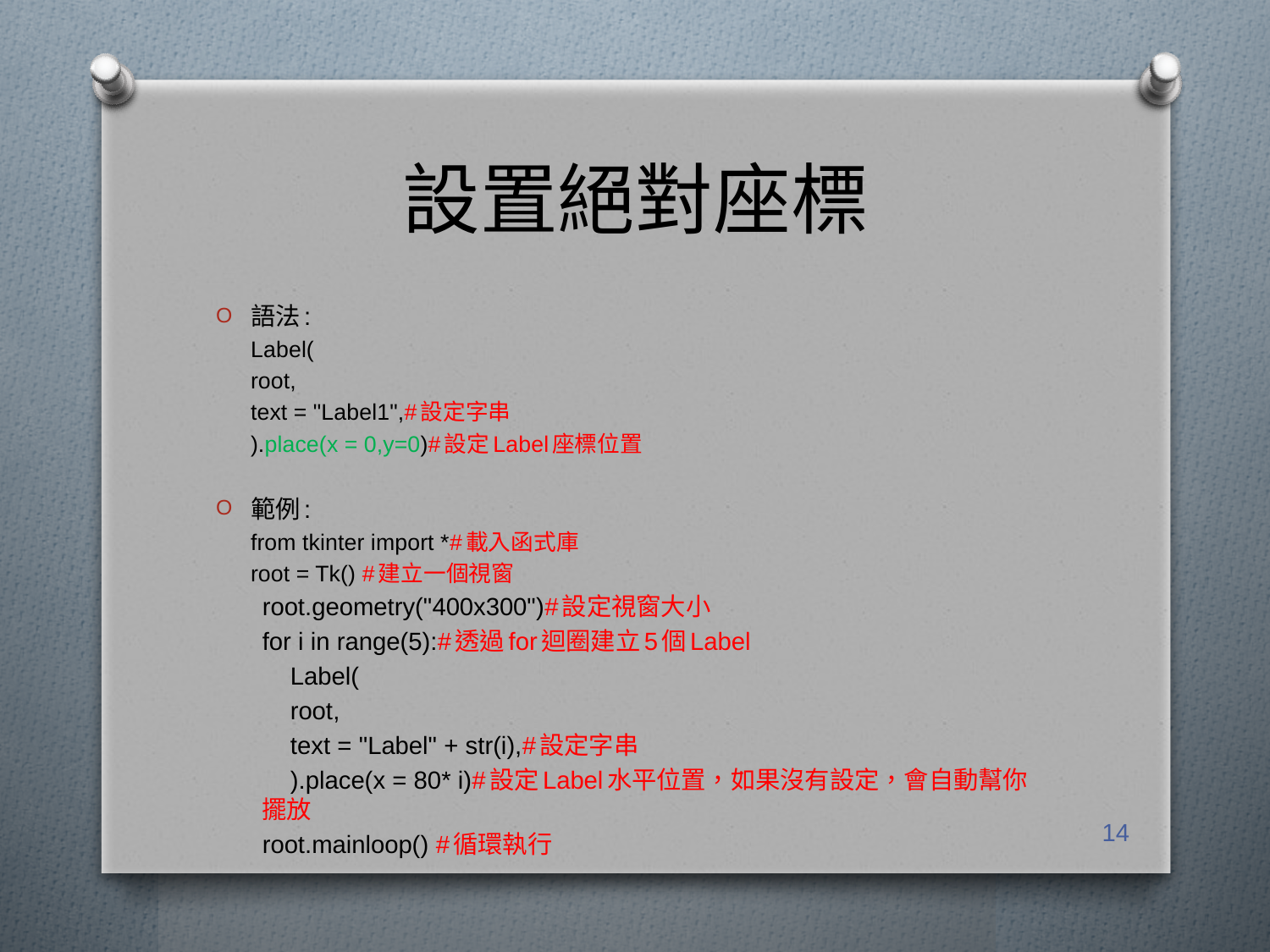

# 設置絕對座標
語法:
Label(
root,
text = "Label1",#設定字串
).place(x = 0,y=0)#設定Label座標位置

範例:
from tkinter import *#載入函式庫
root = Tk() #建立一個視窗
root.geometry("400x300")#設定視窗大小
for i in range(5):#透過for迴圈建立5個Label
    Label(
    root,
    text = "Label" + str(i),#設定字串
    ).place(x = 80* i)#設定Label水平位置，如果沒有設定，會自動幫你擺放
root.mainloop() #循環執行

14